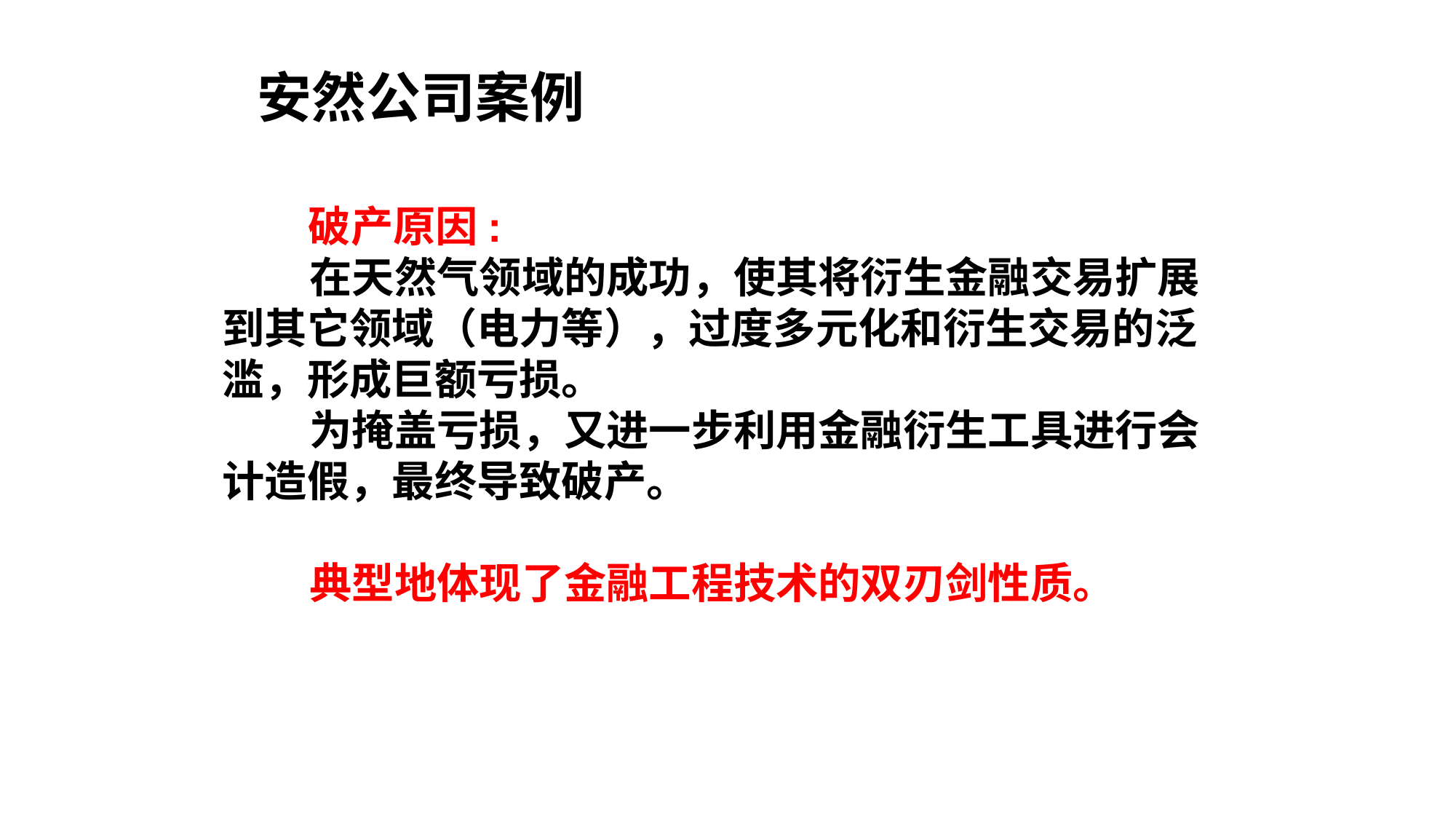

# 安然公司案例
        破产原因:
        在天然气领域的成功，使其将衍生金融交易扩展到其它领域（电力等），过度多元化和衍生交易的泛滥，形成巨额亏损。
        为掩盖亏损，又进一步利用金融衍生工具进行会计造假，最终导致破产。

        典型地体现了金融工程技术的双刃剑性质。